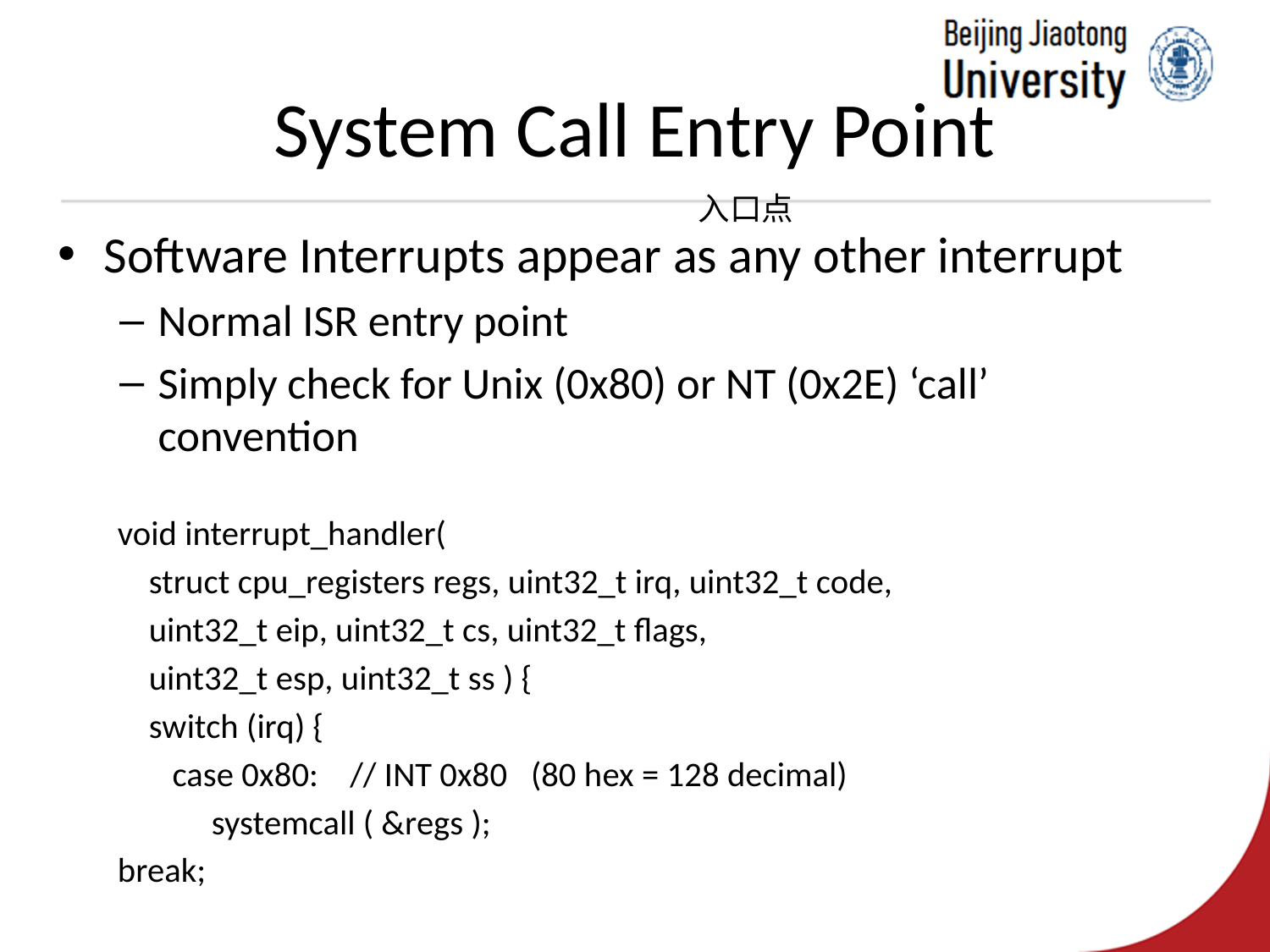

# System Call Entry Point
入口点
Software Interrupts appear as any other interrupt
Normal ISR entry point
Simply check for Unix (0x80) or NT (0x2E) ‘call’ convention
void interrupt_handler(
    struct cpu_registers regs, uint32_t irq, uint32_t code,
    uint32_t eip, uint32_t cs, uint32_t flags,
    uint32_t esp, uint32_t ss ) {
    switch (irq) {
       case 0x80:    // INT 0x80   (80 hex = 128 decimal)
            systemcall ( &regs );
break;